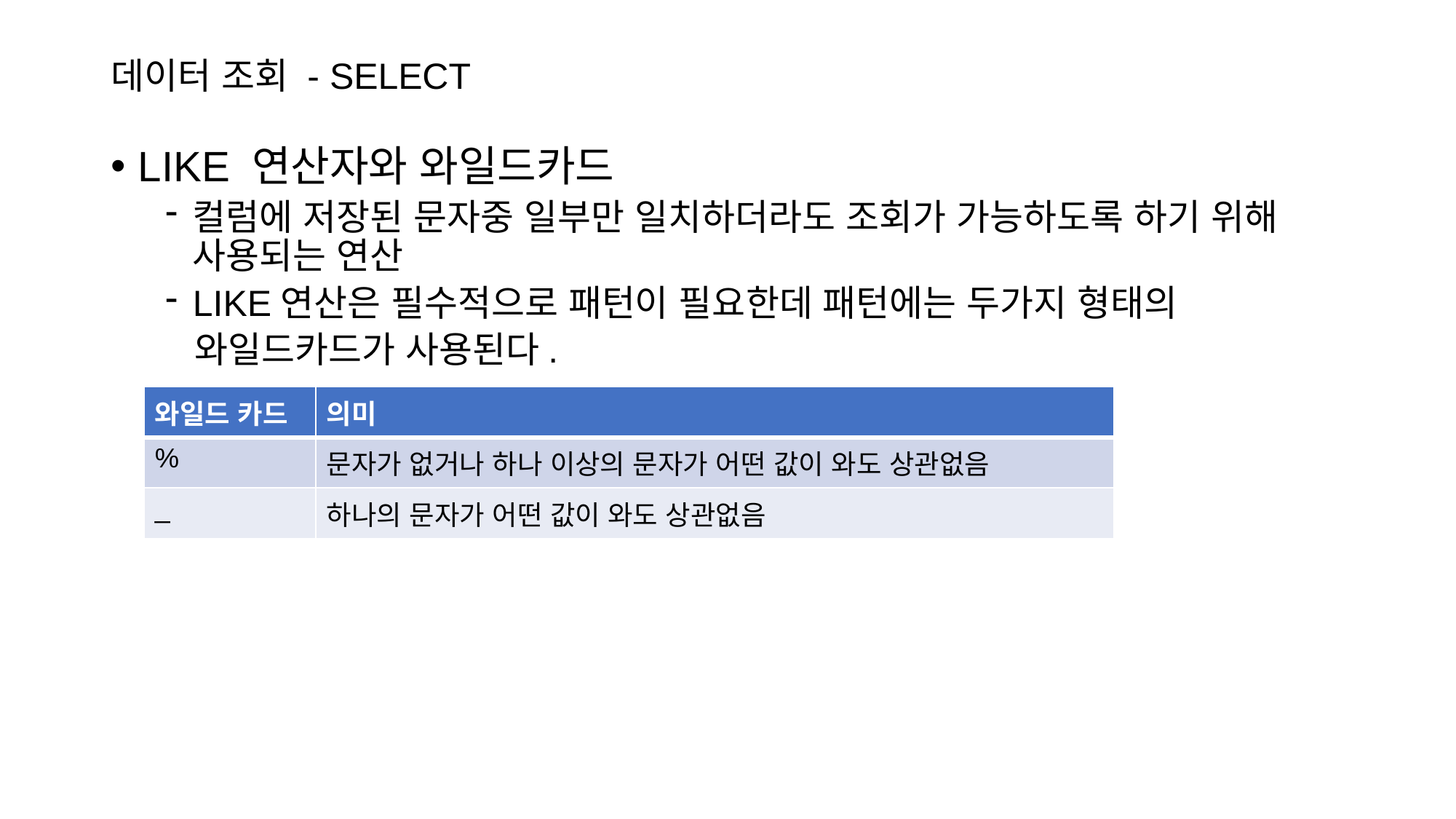

# 데이터 조회 - SELECT
LIKE 연산자와 와일드카드
컬럼에 저장된 문자중 일부만 일치하더라도 조회가 가능하도록 하기 위해 사용되는 연산
LIKE연산은 필수적으로 패턴이 필요한데 패턴에는 두가지 형태의
  와일드카드가 사용된다.

| 와일드 카드 | 의미 |
| --- | --- |
| % | 문자가 없거나 하나 이상의 문자가 어떤 값이 와도 상관없음 |
| \_ | 하나의 문자가 어떤 값이 와도 상관없음 |